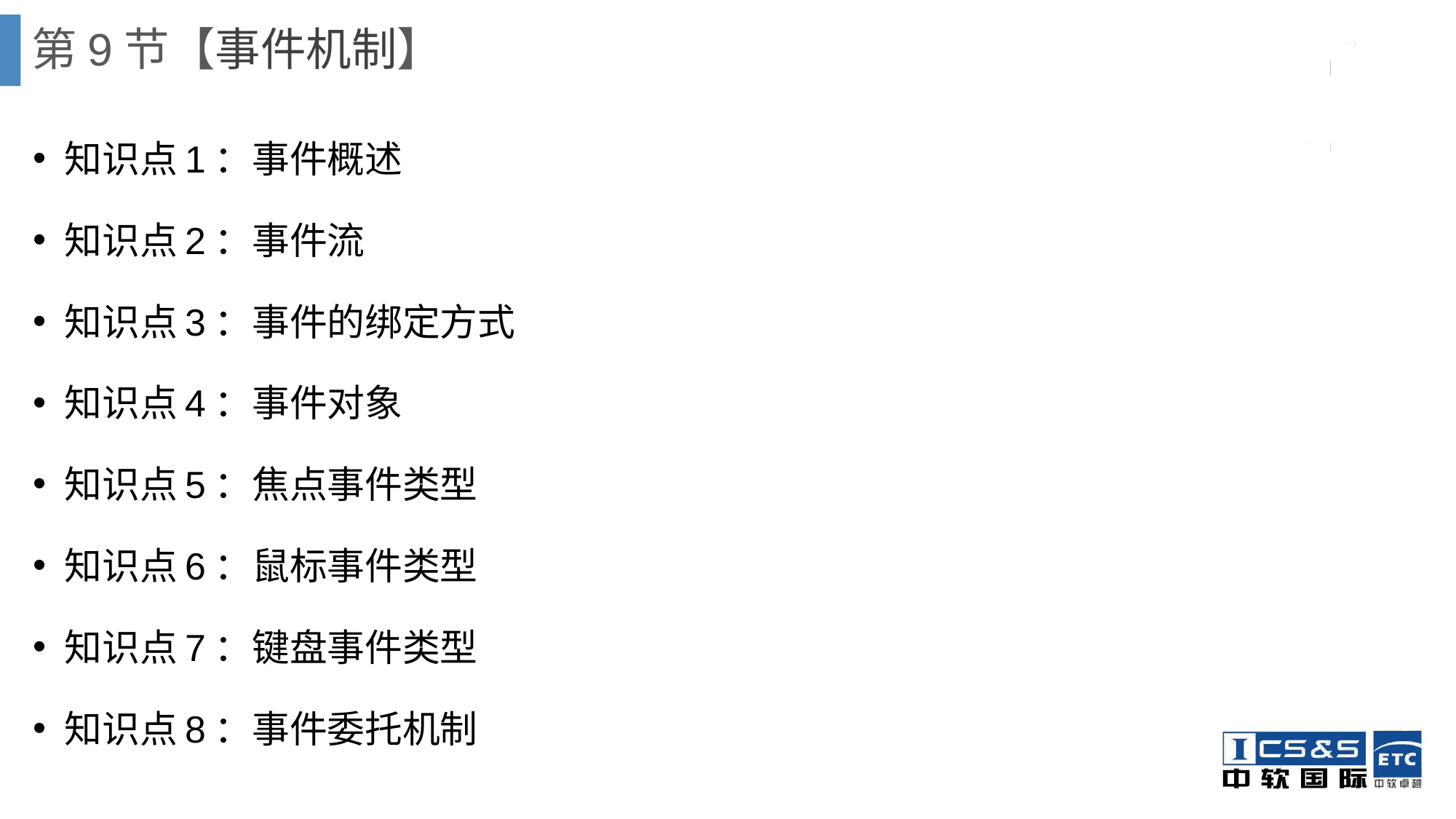

# 第9节【事件机制】
知识点1：事件概述
知识点2：事件流
知识点3：事件的绑定方式
知识点4：事件对象
知识点5：焦点事件类型
知识点6：鼠标事件类型
知识点7：键盘事件类型
知识点8：事件委托机制